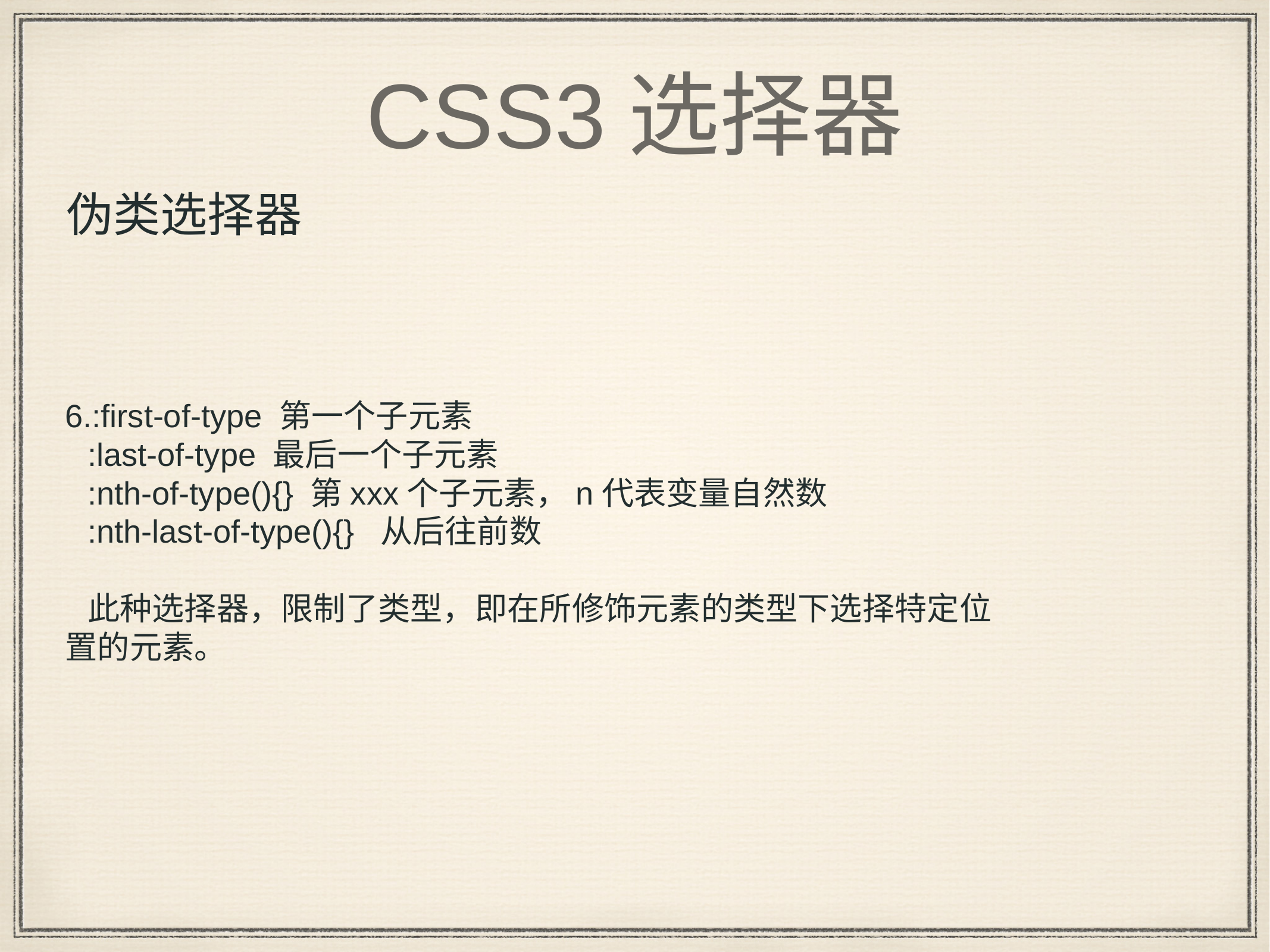

# CSS3选择器
伪类选择器
6.:first-of-type 第一个子元素
:last-of-type 最后一个子元素
:nth-of-type(){} 第xxx个子元素，n代表变量自然数
:nth-last-of-type(){}  从后往前数

此种选择器，限制了类型，即在所修饰元素的类型下选择特定位置的元素。